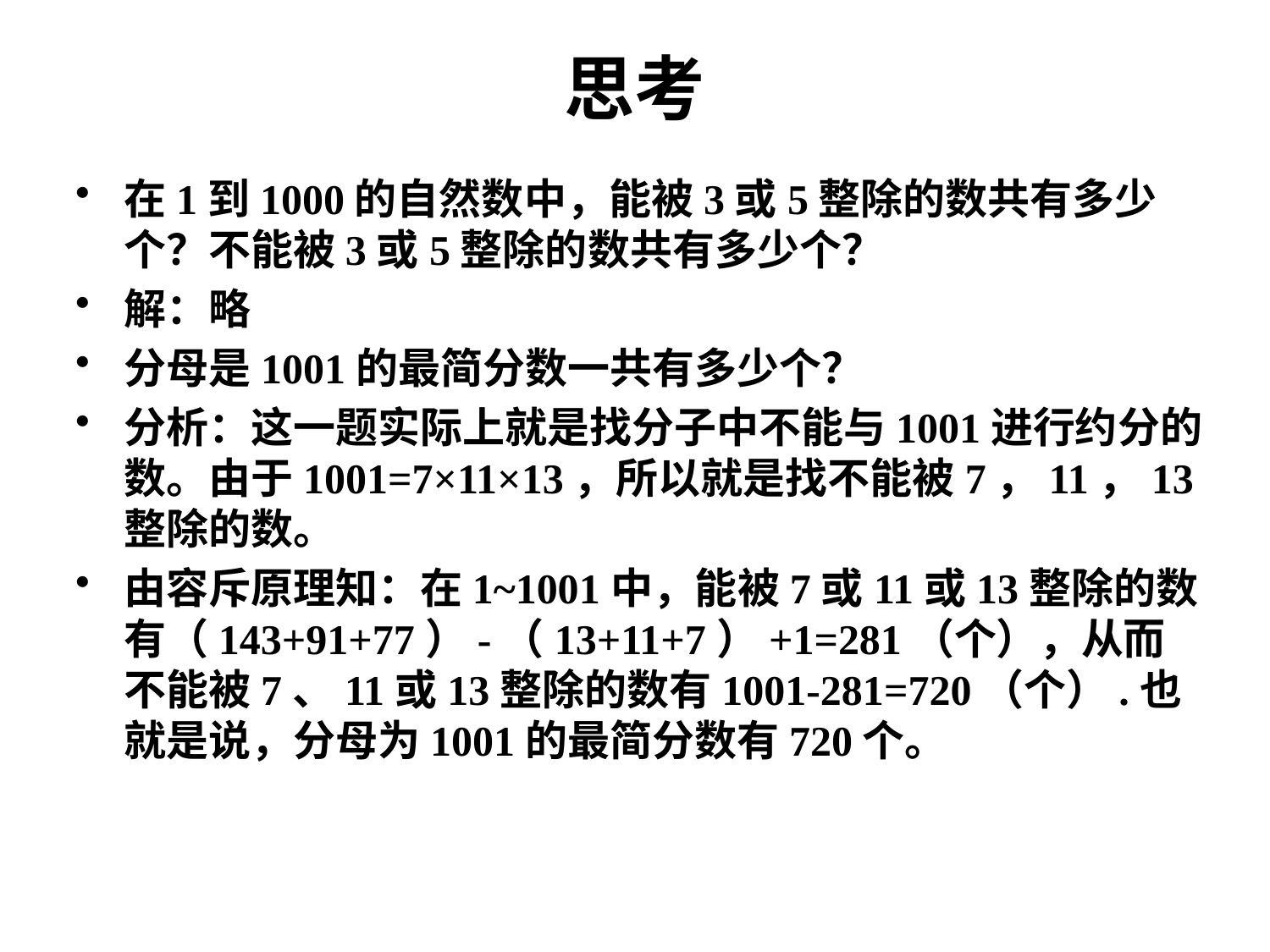

# 思考
在1到1000的自然数中，能被3或5整除的数共有多少个？不能被3或5整除的数共有多少个？
解：略
分母是1001的最简分数一共有多少个？
分析：这一题实际上就是找分子中不能与1001进行约分的数。由于1001=7×11×13，所以就是找不能被7，11，13整除的数。
由容斥原理知：在1~1001中，能被7或11或13整除的数有（143+91+77）-（13+11+7）+1=281（个），从而不能被7、11或13整除的数有1001-281=720（个）.也就是说，分母为1001的最简分数有720个。